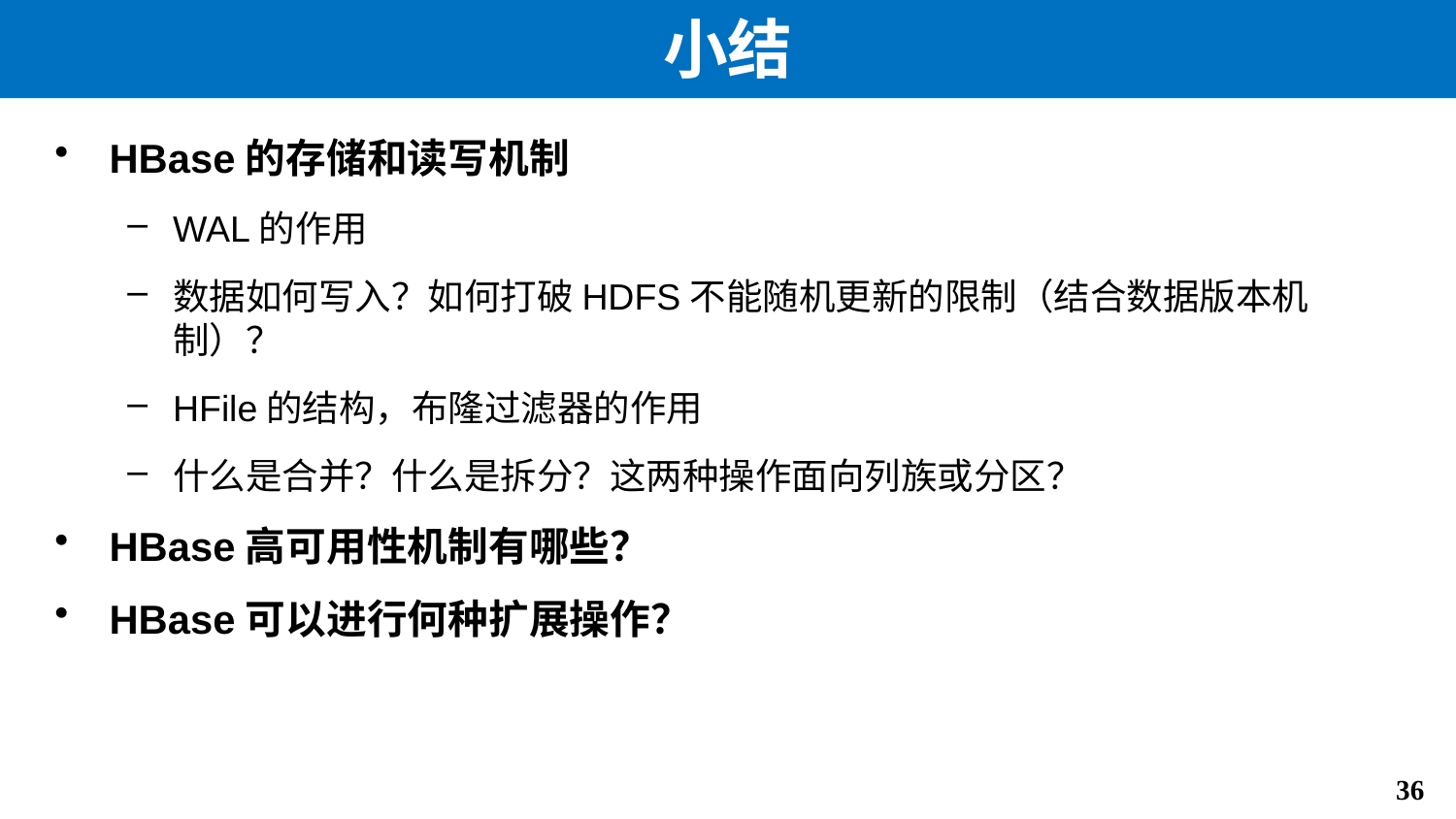

# 小结
HBase的存储和读写机制
WAL的作用
数据如何写入？如何打破HDFS不能随机更新的限制（结合数据版本机制）？
HFile的结构，布隆过滤器的作用
什么是合并？什么是拆分？这两种操作面向列族或分区？
HBase高可用性机制有哪些？
HBase可以进行何种扩展操作？